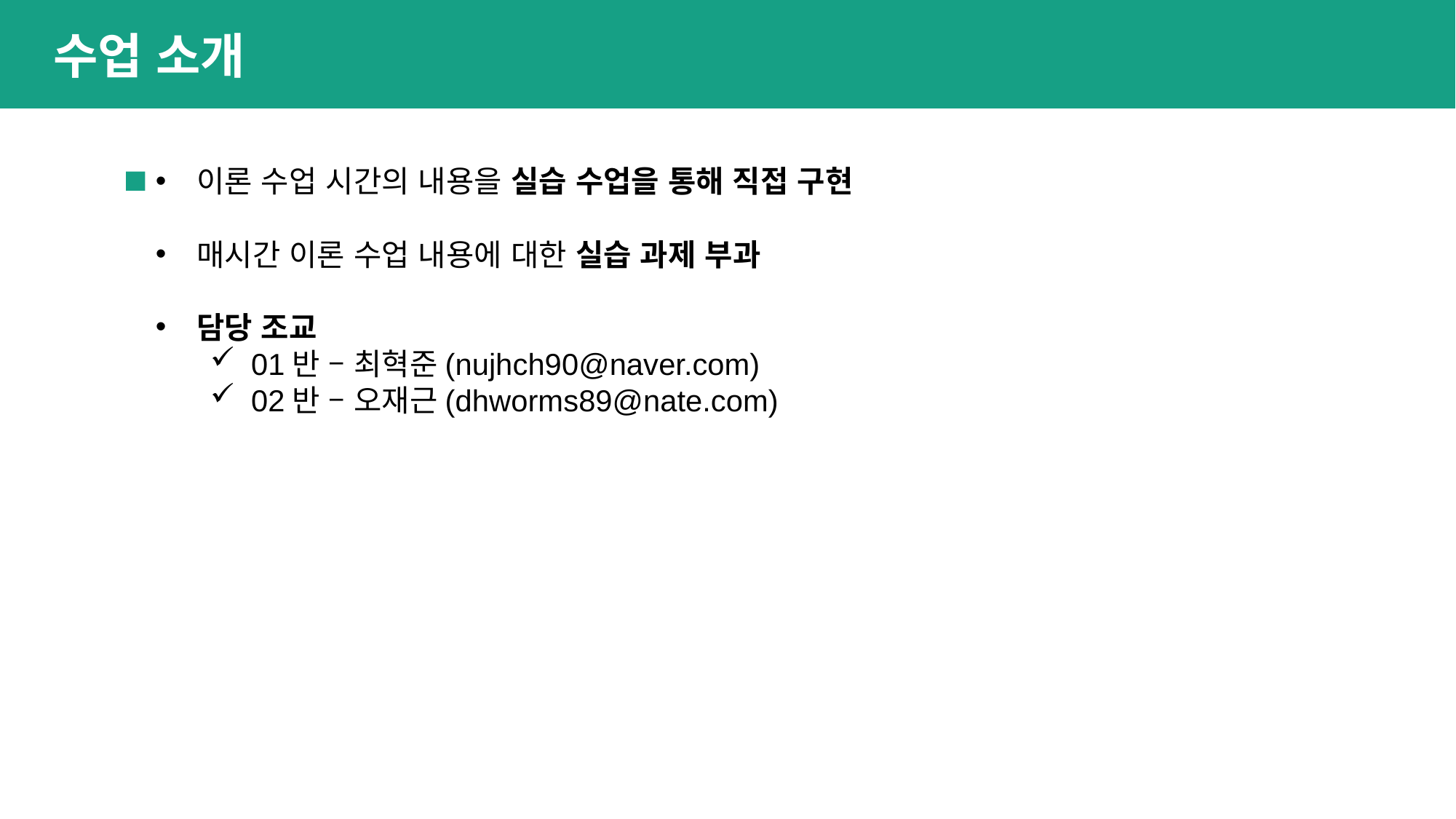

수업 소개
이론 수업 시간의 내용을 실습 수업을 통해 직접 구현

매시간 이론 수업 내용에 대한 실습 과제 부과

담당 조교
01반 – 최혁준(nujhch90@naver.com)
02반 – 오재근(dhworms89@nate.com)